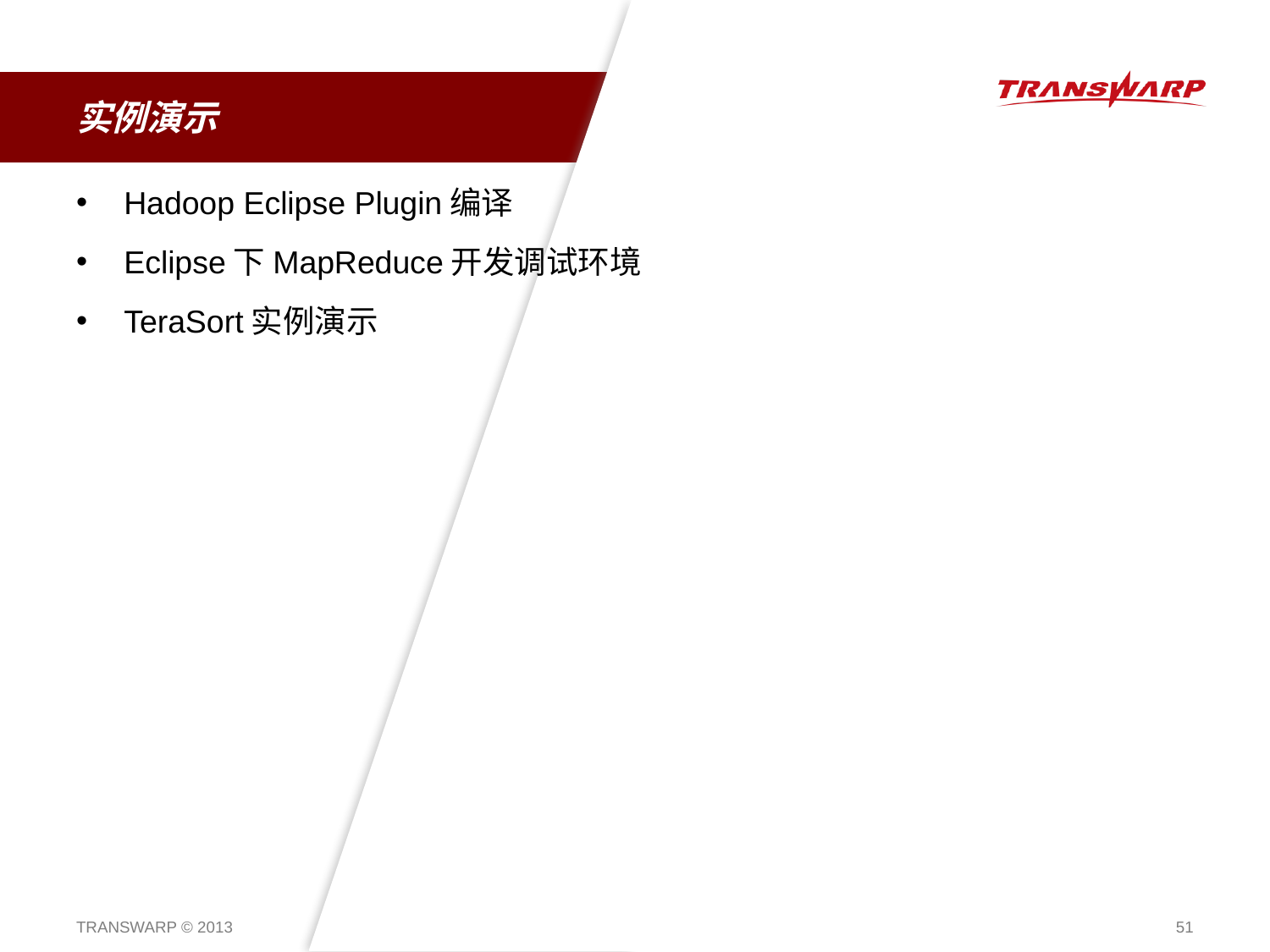

# 实例演示
Hadoop Eclipse Plugin编译
Eclipse下MapReduce开发调试环境
TeraSort实例演示
TRANSWARP © 2013
51